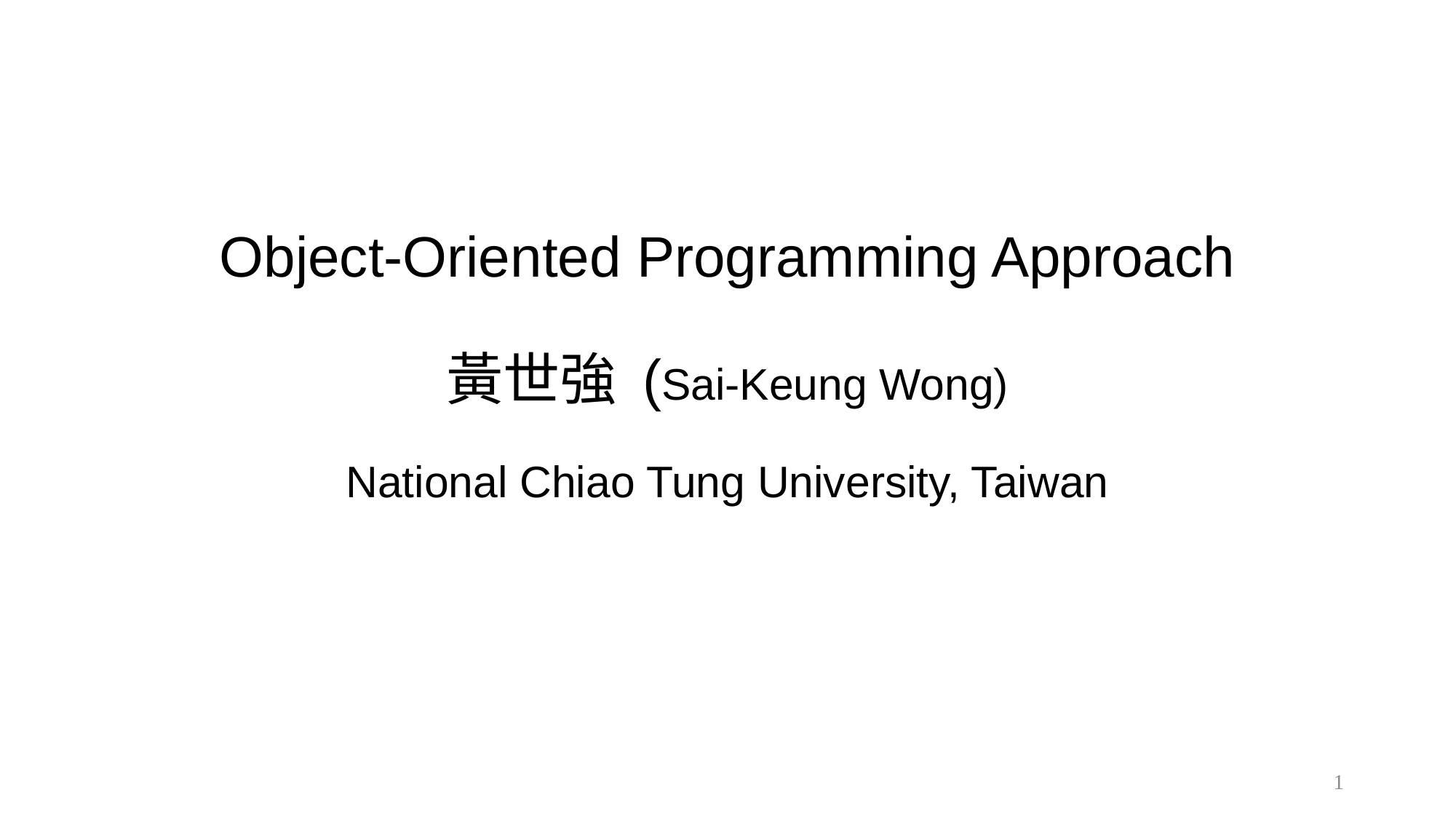

# Object-Oriented Programming Approach 黃世強 (Sai-Keung Wong) National Chiao Tung University, Taiwan
1